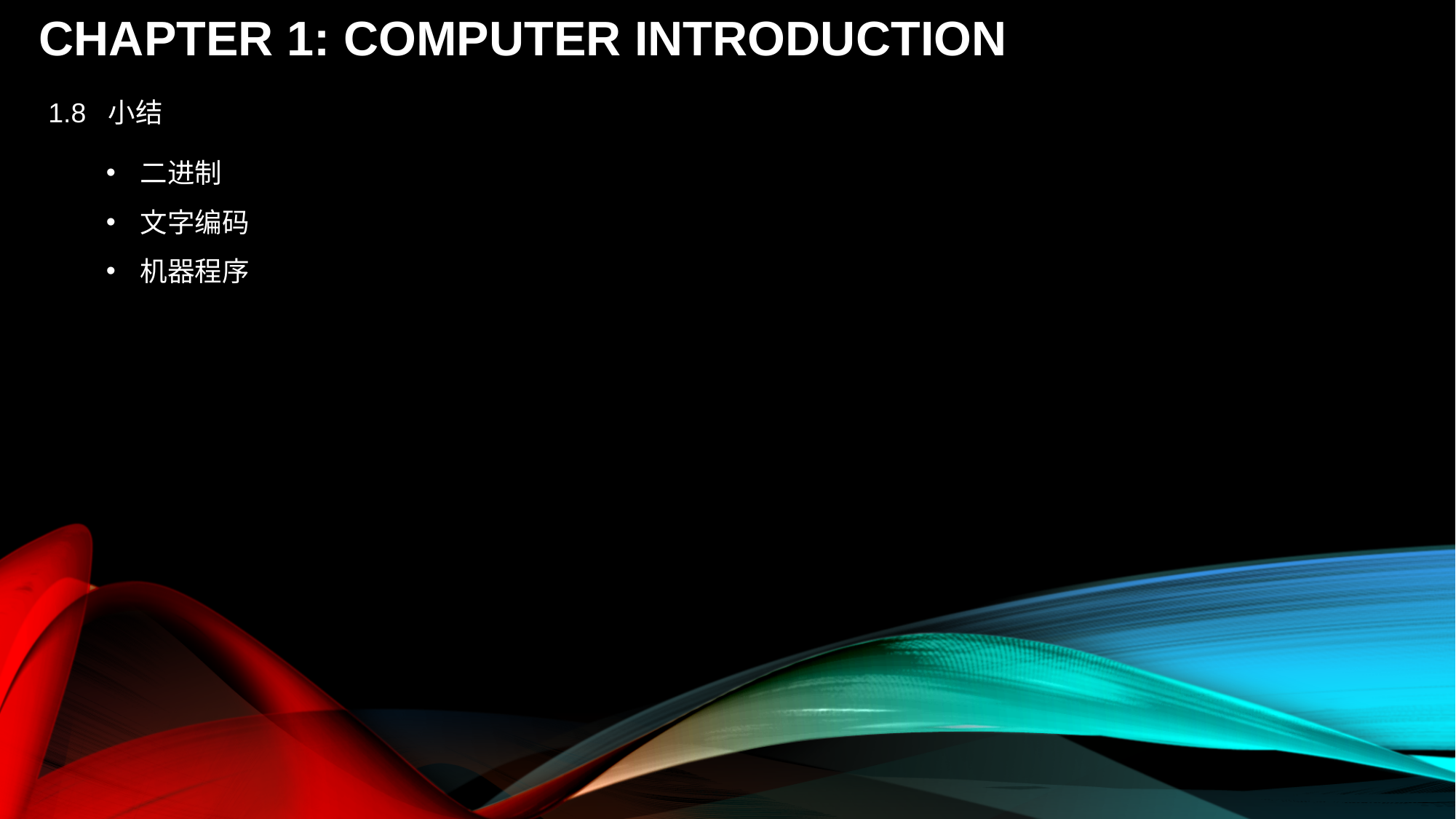

# Chapter 1: Computer introduction
1.8  小结
二进制
文字编码
机器程序